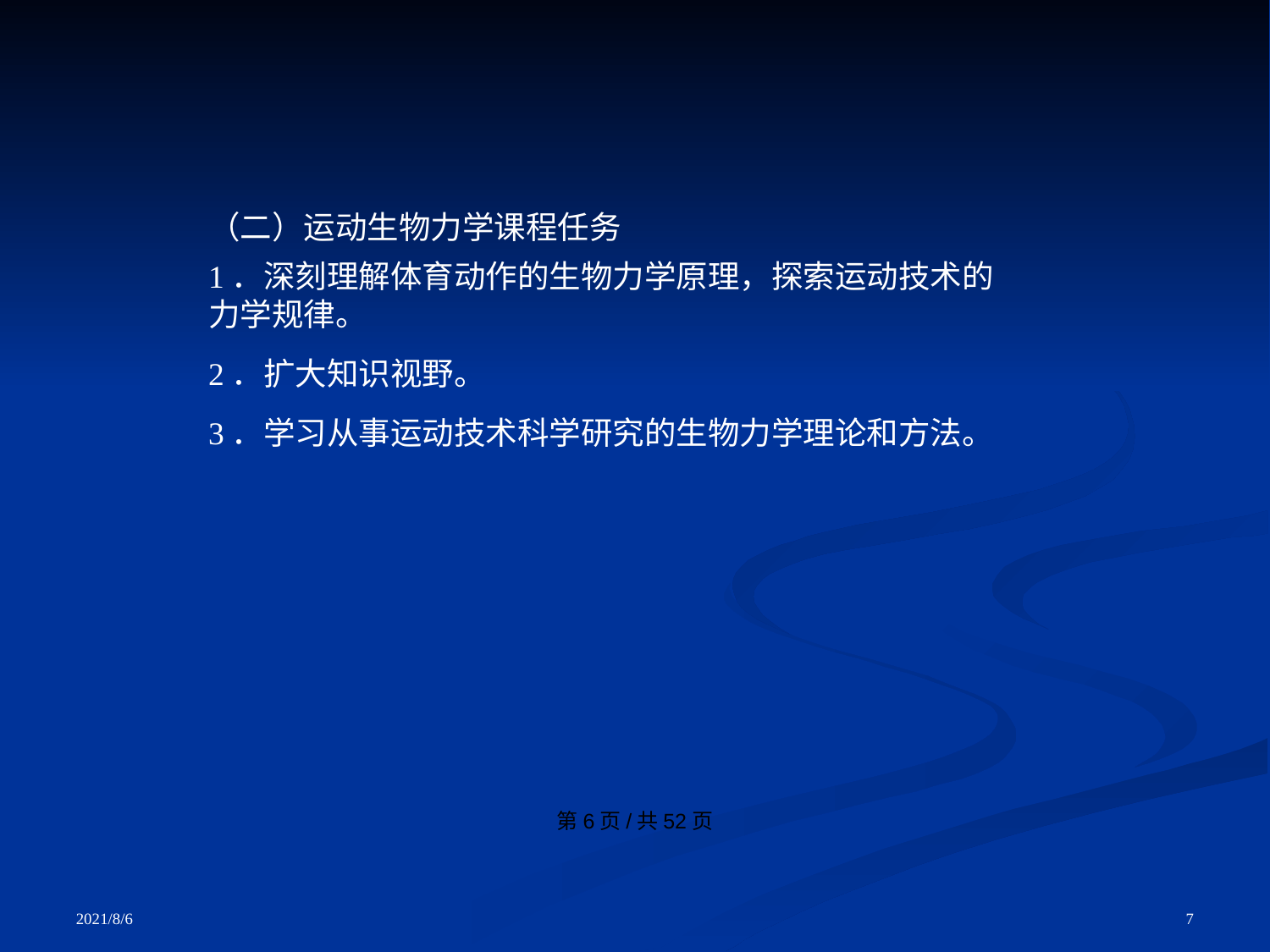

第6页/共52页
（二）运动生物力学课程任务
1．深刻理解体育动作的生物力学原理，探索运动技术的力学规律。
2．扩大知识视野。
3．学习从事运动技术科学研究的生物力学理论和方法。
7
2021/8/6